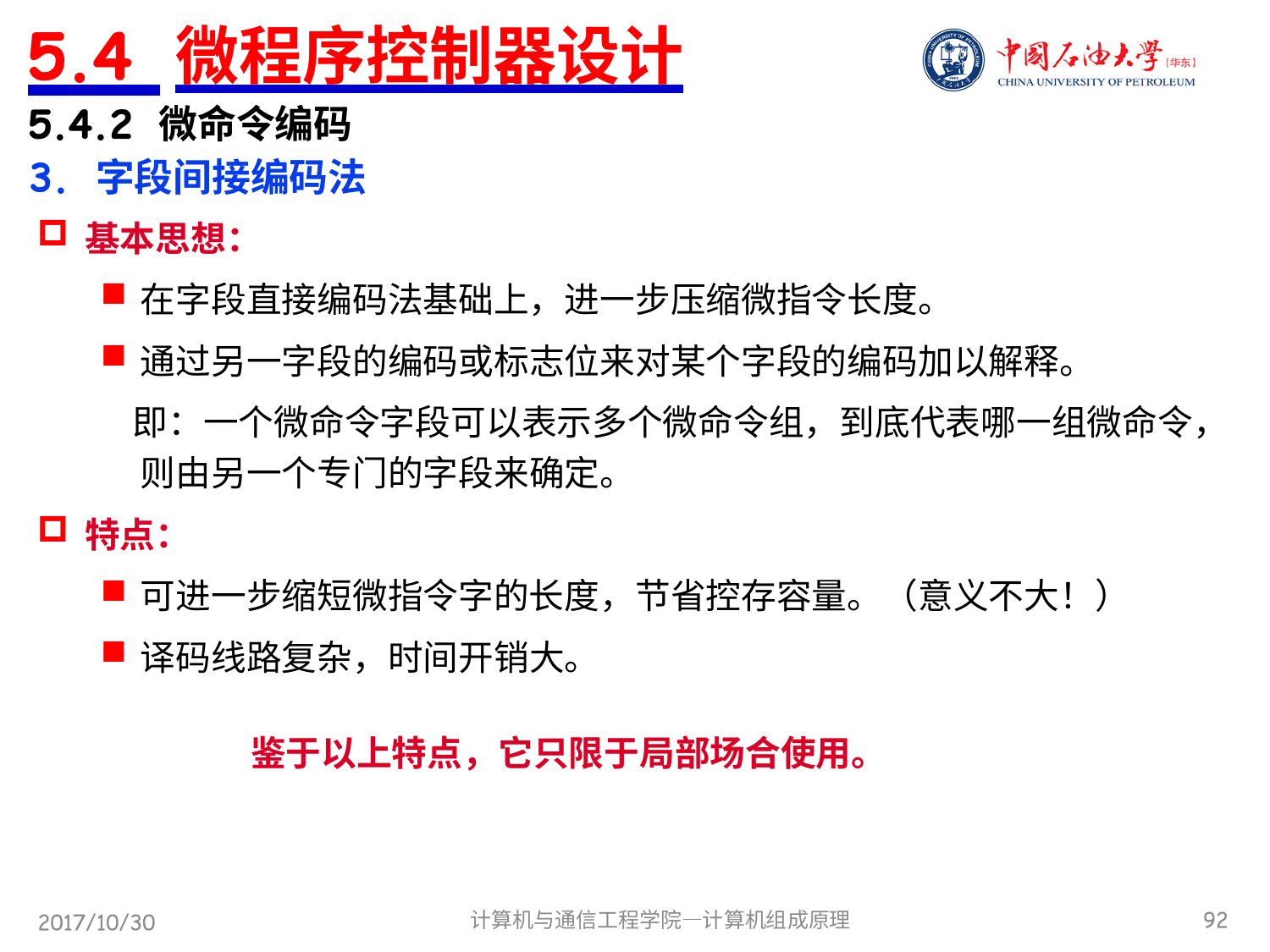

# 5.4 微程序控制器设计
5.4.2 微命令编码

3. 字段间接编码法
基本思想：
在字段直接编码法基础上，进一步压缩微指令长度。
通过另一字段的编码或标志位来对某个字段的编码加以解释。
   即：一个微命令字段可以表示多个微命令组，到底代表哪一组微命令，则由另一个专门的字段来确定。
特点：
可进一步缩短微指令字的长度，节省控存容量。（意义不大！）
译码线路复杂，时间开销大。
鉴于以上特点，它只限于局部场合使用。
计算机与通信工程学院—计算机组成原理
92
2017/10/30